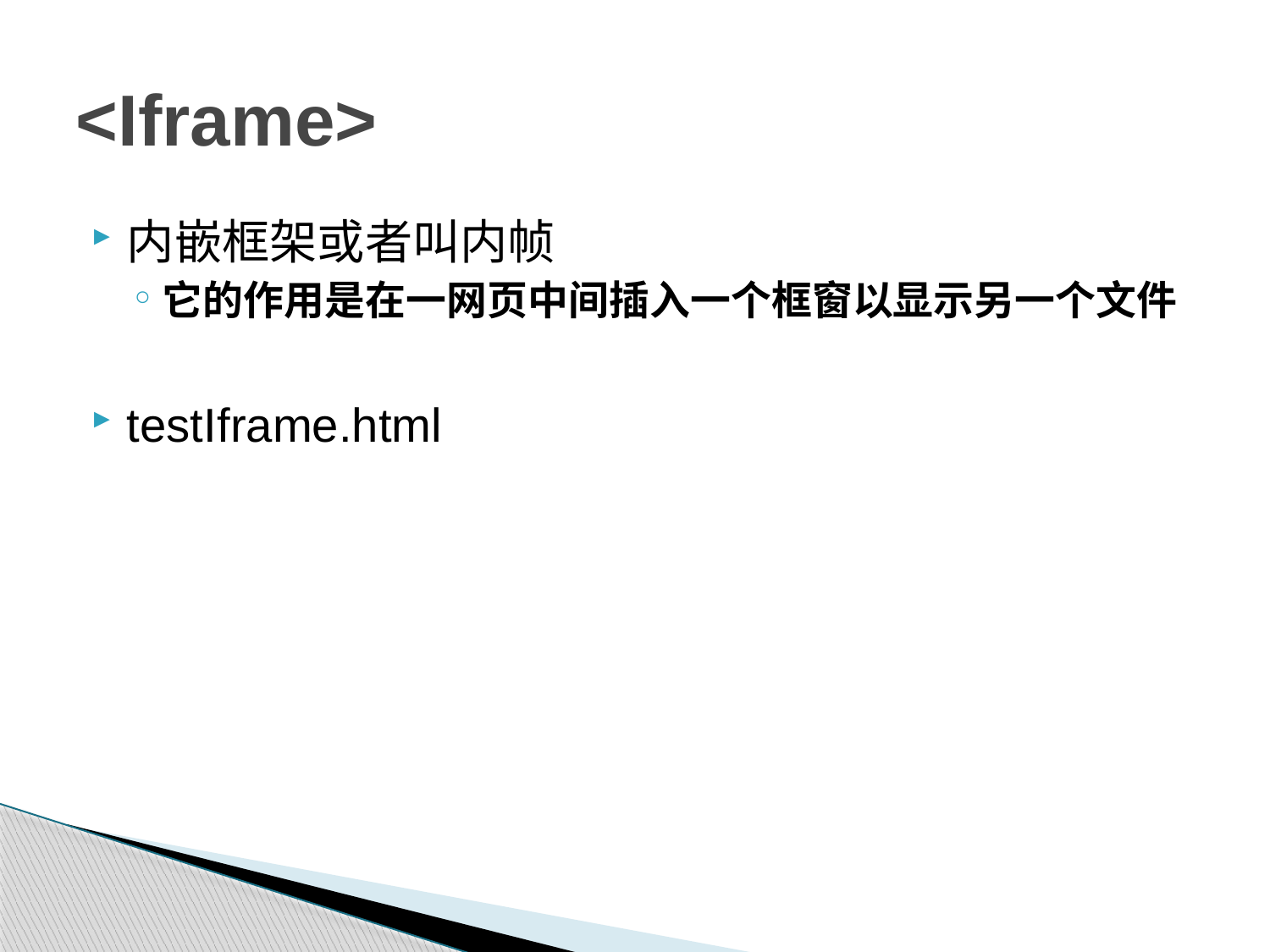

# <Iframe>
内嵌框架或者叫内帧
它的作用是在一网页中间插入一个框窗以显示另一个文件

testIframe.html